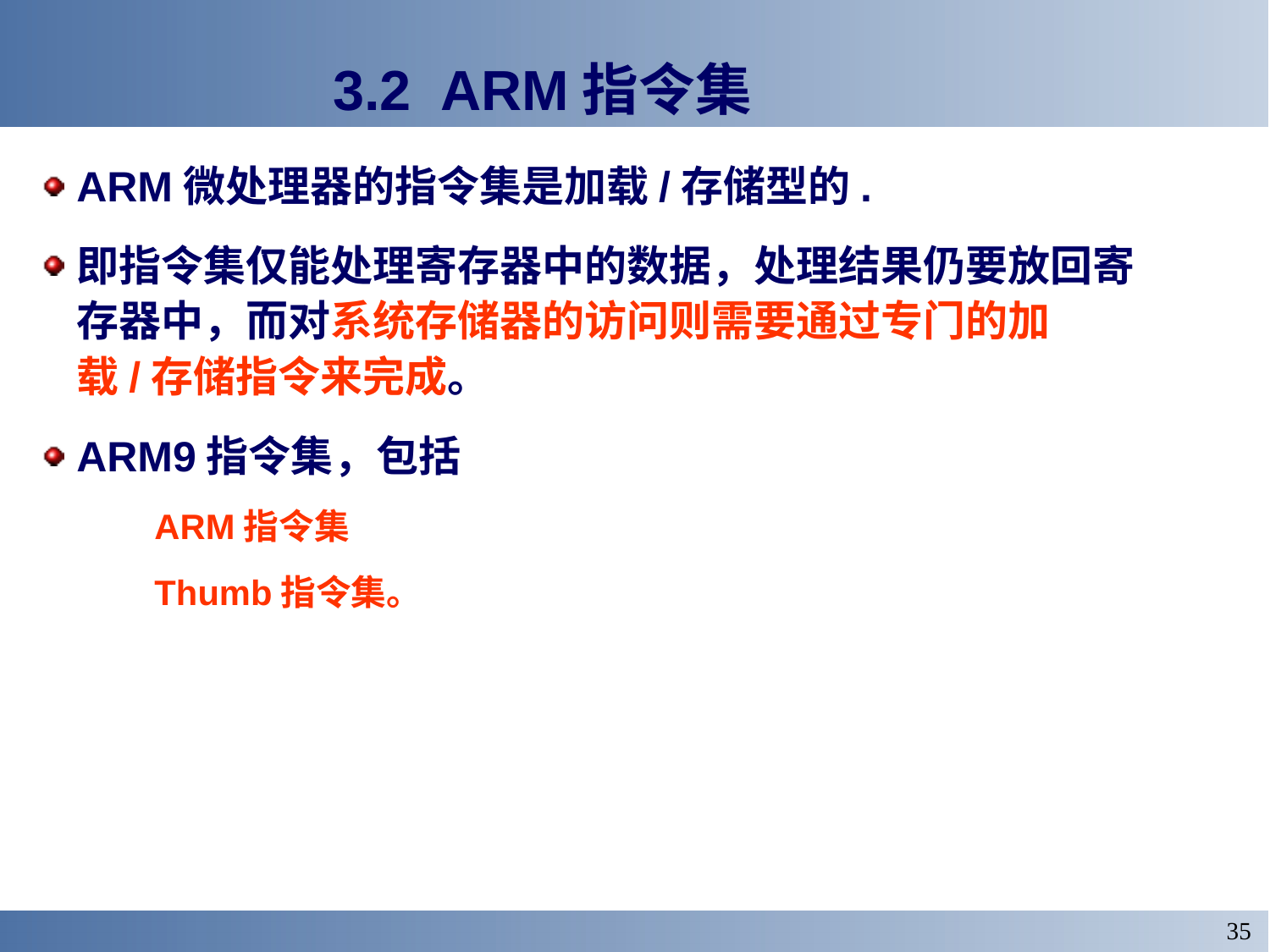

# 3.2  ARM指令集
ARM微处理器的指令集是加载/存储型的.
即指令集仅能处理寄存器中的数据，处理结果仍要放回寄存器中，而对系统存储器的访问则需要通过专门的加载/存储指令来完成。
ARM9指令集，包括
ARM指令集
Thumb指令集。